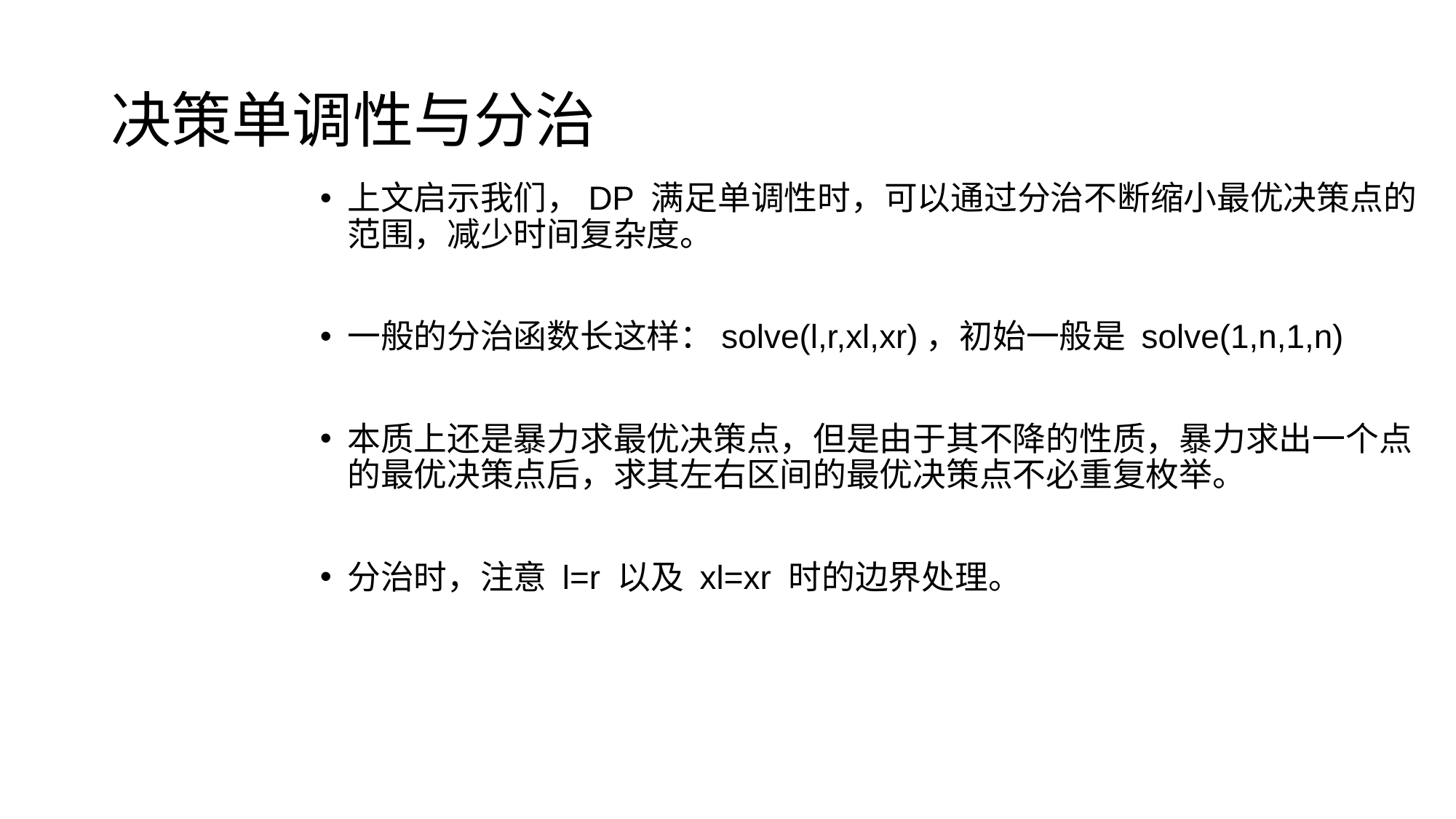

# 决策单调性与分治
上文启示我们，DP 满足单调性时，可以通过分治不断缩小最优决策点的范围，减少时间复杂度。

一般的分治函数长这样：solve(l,r,xl,xr)，初始一般是 solve(1,n,1,n)

本质上还是暴力求最优决策点，但是由于其不降的性质，暴力求出一个点的最优决策点后，求其左右区间的最优决策点不必重复枚举。

分治时，注意 l=r 以及 xl=xr 时的边界处理。